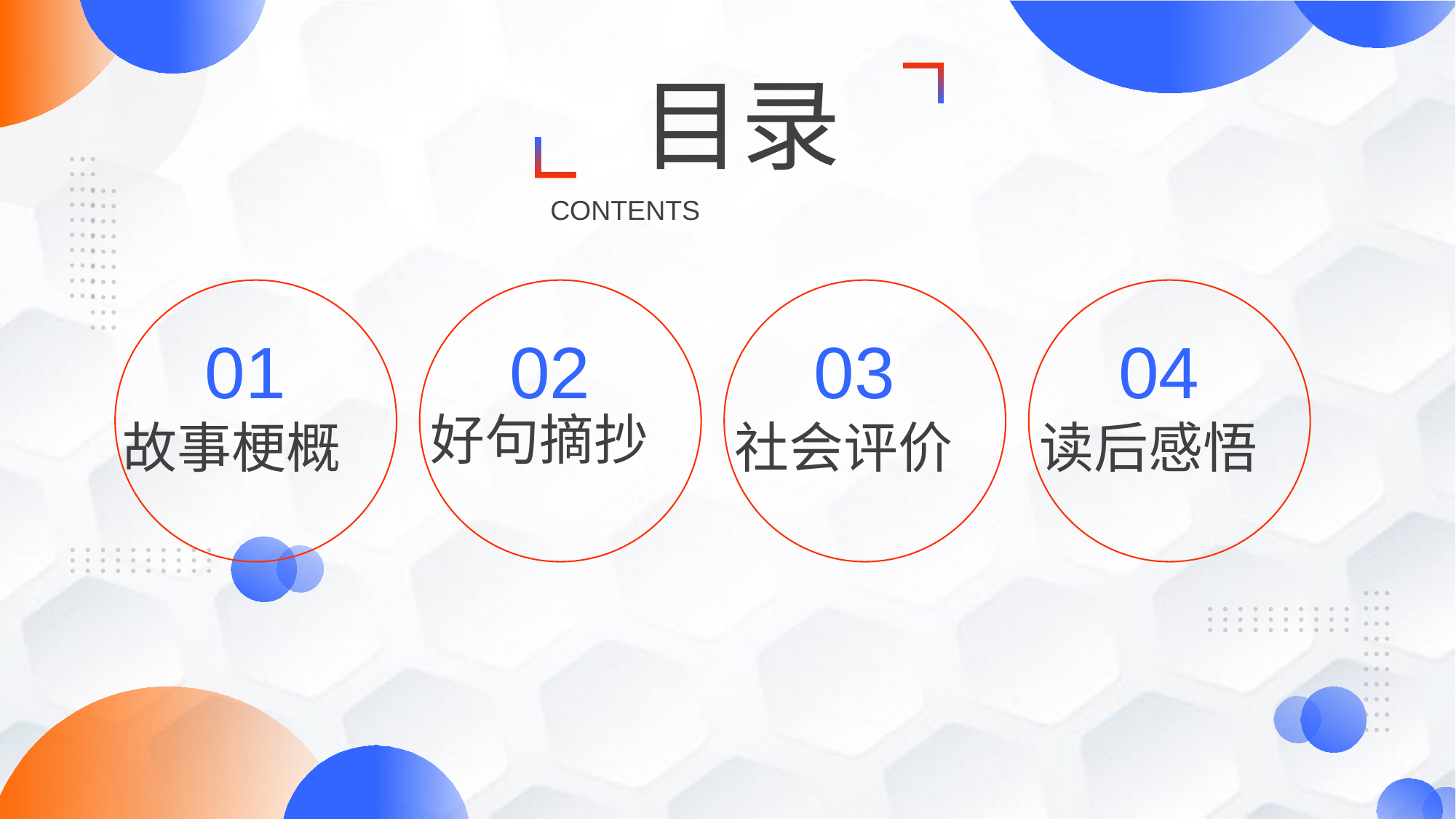

目录

CONTENTS

01
故事梗概

02
好句摘抄

03
社会评价

04
读后感悟